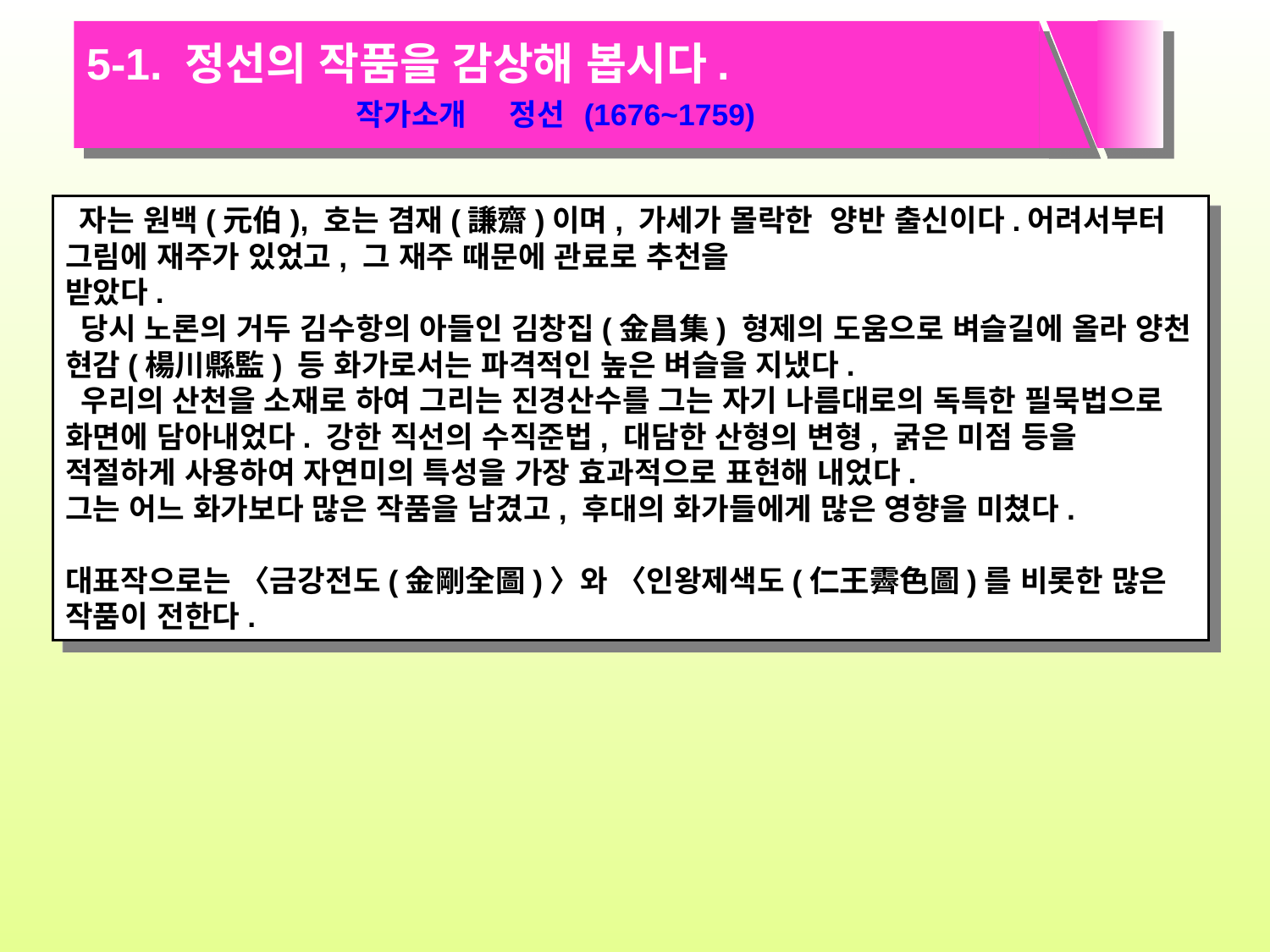

5-1. 정선의 작품을 감상해 봅시다.
                               작가소개     정선 (1676~1759)

 자는 원백(元伯), 호는 겸재(謙齋)이며, 가세가 몰락한  양반 출신이다.어려서부터 그림에 재주가 있었고, 그 재주 때문에 관료로 추천을
받았다.
 당시 노론의 거두 김수항의 아들인 김창집(金昌集) 형제의 도움으로 벼슬길에 올라 양천 현감(楊川縣監) 등 화가로서는 파격적인 높은 벼슬을 지냈다.
 우리의 산천을 소재로 하여 그리는 진경산수를 그는 자기 나름대로의 독특한 필묵법으로 화면에 담아내었다. 강한 직선의 수직준법, 대담한 산형의 변형, 굵은 미점 등을 적절하게 사용하여 자연미의 특성을 가장 효과적으로 표현해 내었다.
그는 어느 화가보다 많은 작품을 남겼고, 후대의 화가들에게 많은 영향을 미쳤다.
대표작으로는 〈금강전도(金剛全圖)〉와 〈인왕제색도(仁王霽色圖)를 비롯한 많은 작품이 전한다.